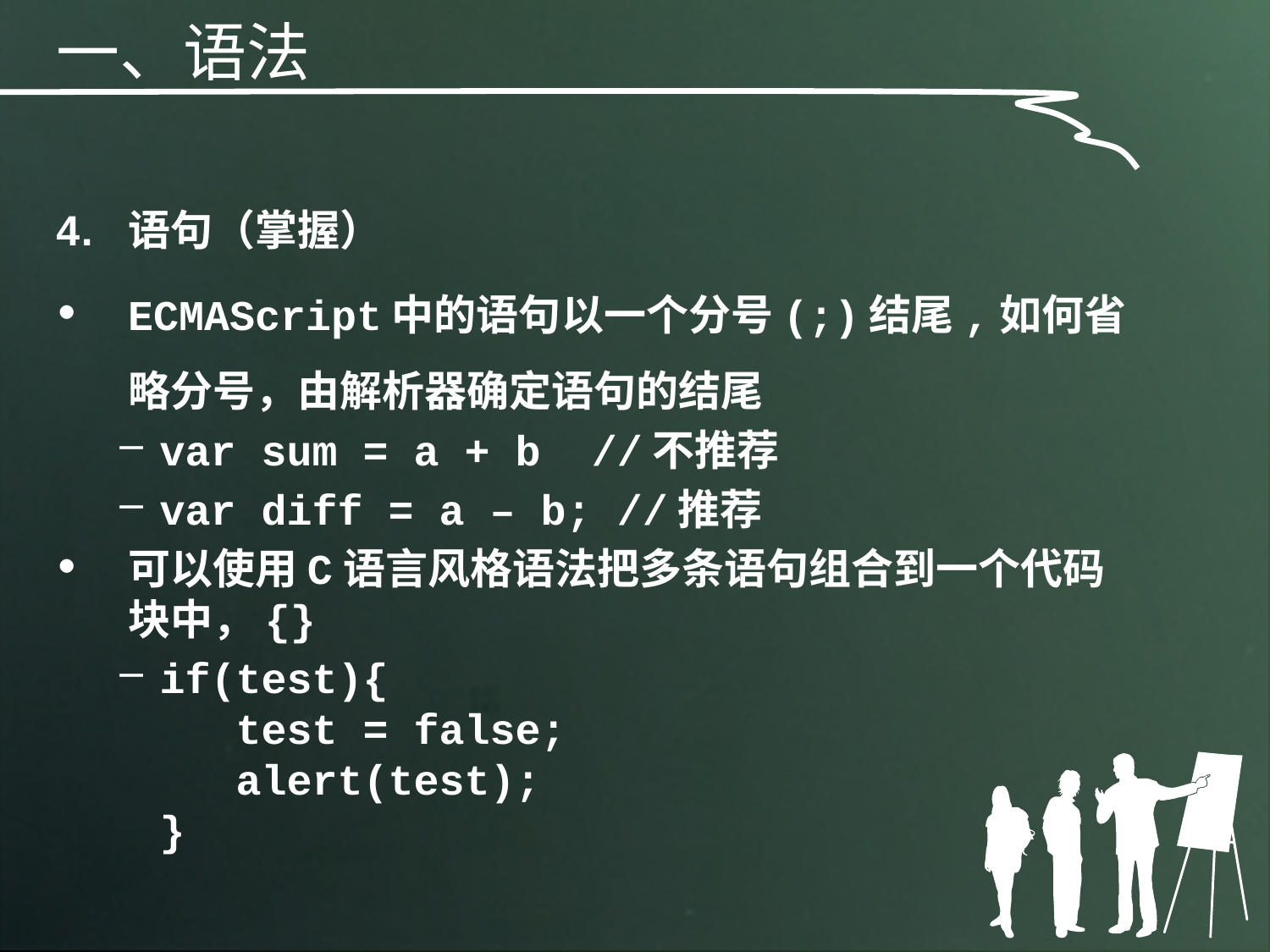

一、语法

语句（掌握）
ECMAScript中的语句以一个分号(;)结尾,如何省略分号，由解析器确定语句的结尾
var sum = a + b  //不推荐
var diff = a – b; //推荐
可以使用C语言风格语法把多条语句组合到一个代码块中，{}
if(test){
   test = false;
   alert(test);
}